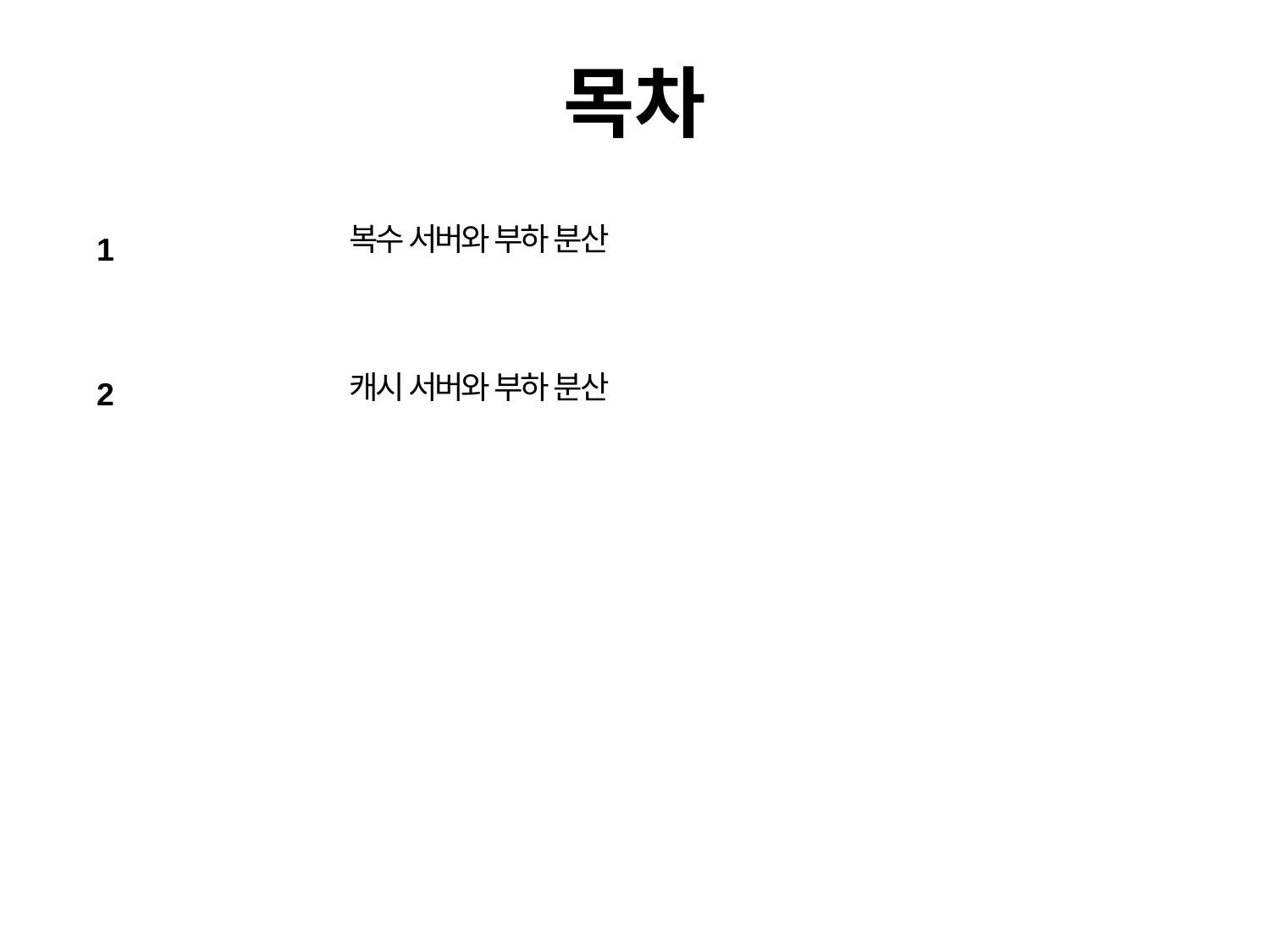

# 목차
복수 서버와 부하 분산

1
캐시 서버와 부하 분산

2